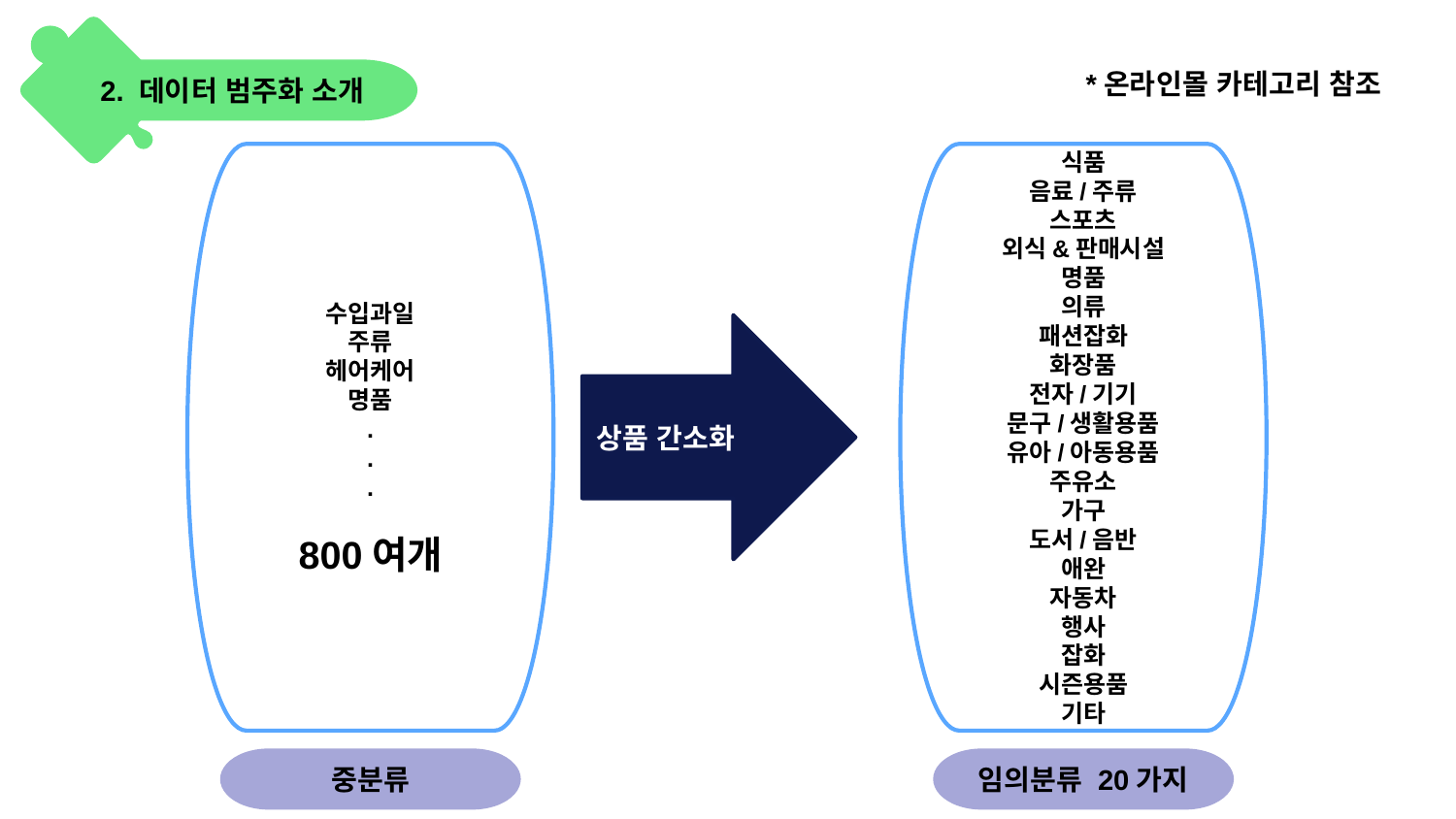

2. 데이터 범주화 소개
*온라인몰 카테고리 참조
수입과일
주류
헤어케어
명품
.
.
.

800여개
식품
음료/주류
스포츠
외식&판매시설
명품
의류
패션잡화
화장품
전자/기기
문구/생활용품
유아/아동용품
주유소
가구
도서/음반
애완
자동차
행사
잡화
시즌용품
기타
상품 간소화
중분류
임의분류 20가지